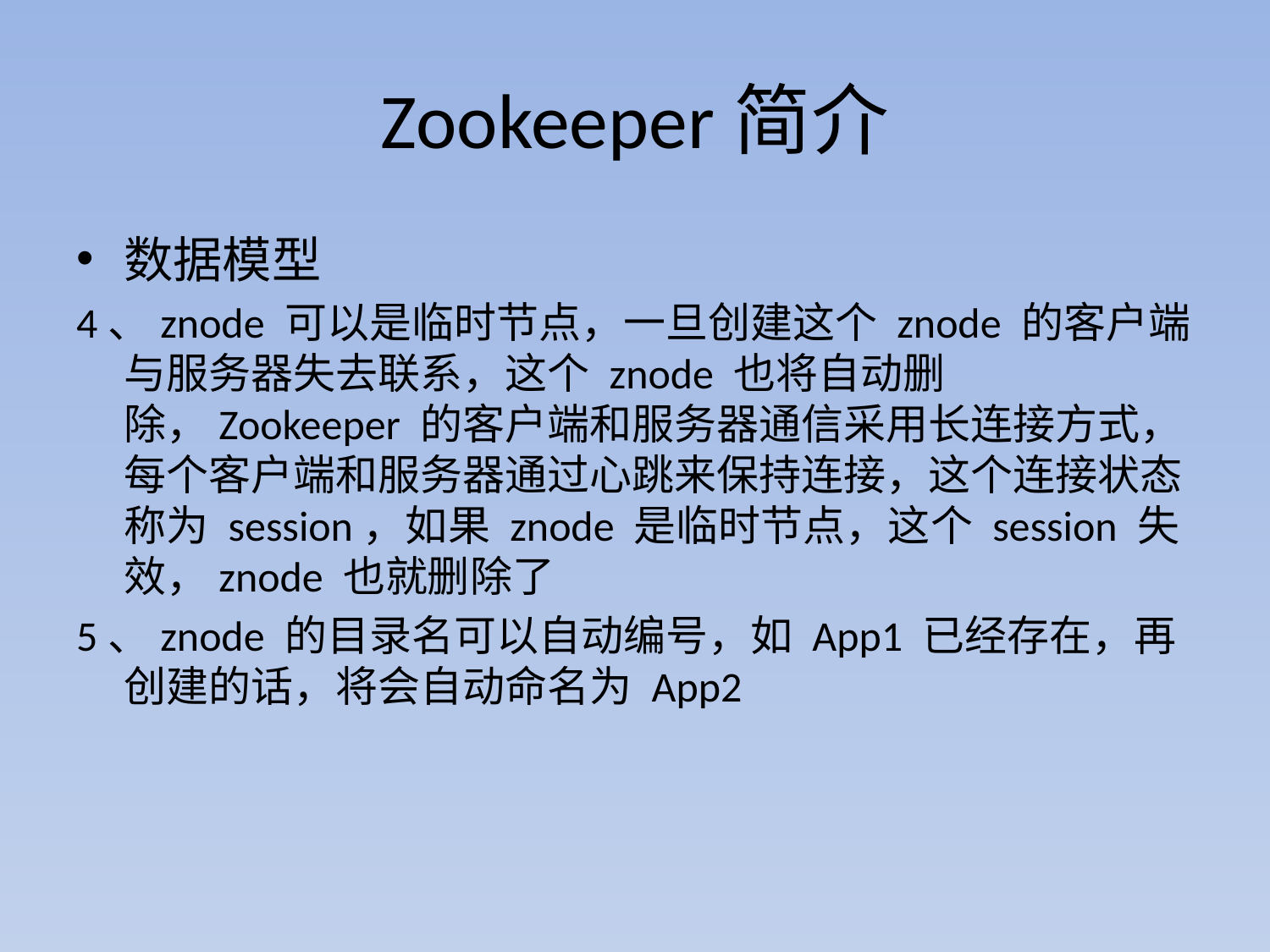

# Zookeeper简介
数据模型
4、znode 可以是临时节点，一旦创建这个 znode 的客户端与服务器失去联系，这个 znode 也将自动删除，Zookeeper 的客户端和服务器通信采用长连接方式，每个客户端和服务器通过心跳来保持连接，这个连接状态称为 session，如果 znode 是临时节点，这个 session 失效，znode 也就删除了
5、znode 的目录名可以自动编号，如 App1 已经存在，再创建的话，将会自动命名为 App2